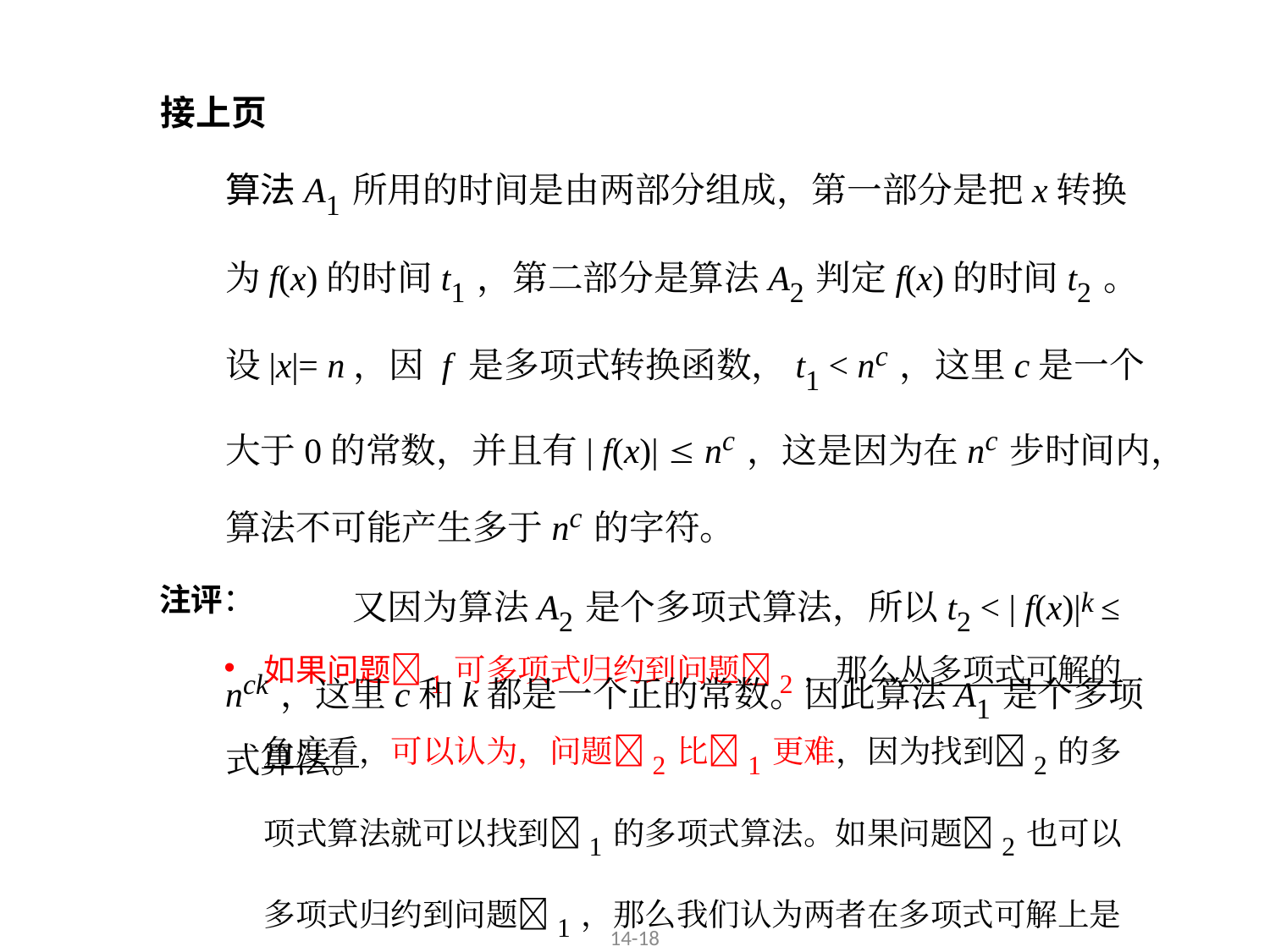

接上页
算法A1所用的时间是由两部分组成，第一部分是把x转换为f(x)的时间t1，第二部分是算法A2判定f(x)的时间t2。设|x|= n，因 f 是多项式转换函数，t1 < nc，这里c是一个大于0的常数，并且有| f(x)| ≤ nc，这是因为在nc步时间内，算法不可能产生多于nc的字符。
		又因为算法A2是个多项式算法，所以t2 < | f(x)|k ≤ nck，这里c和k都是一个正的常数。因此算法A1是个多项式算法。
注评：
如果问题π1可多项式归约到问题π2，那么从多项式可解的角度看，可以认为，问题π2比π1更难，因为找到π2的多项式算法就可以找到π1的多项式算法。如果问题π2也可以多项式归约到问题π1，那么我们认为两者在多项式可解上是等价的。
实际运用的时候，通常是把一个已知的NP完全问题规约到你所研究的问题上，从而证明你所研究的问题也是NP完全的.
14-18